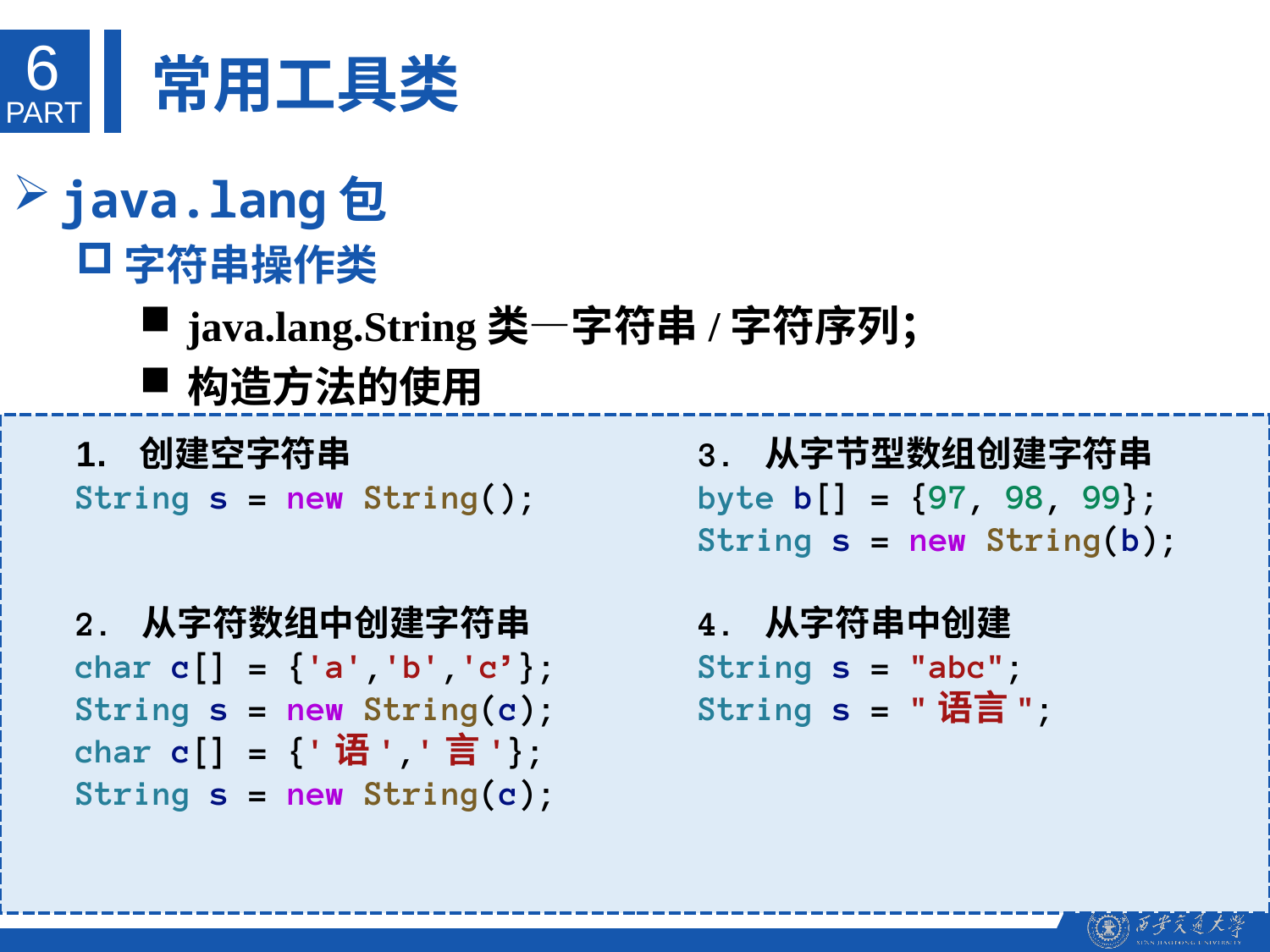

6
常用工具类
PART
java.lang包
字符串操作类
java.lang.String类—字符串/字符序列；
构造方法的使用
创建空字符串
String s = new String();

2. 从字符数组中创建字符串
char c[] = {'a','b','c’};
String s = new String(c);
char c[] = {'语','言'};
String s = new String(c);

3. 从字节型数组创建字符串
byte b[] = {97, 98, 99};
String s = new String(b);

4. 从字符串中创建
String s = "abc";
String s = "语言";